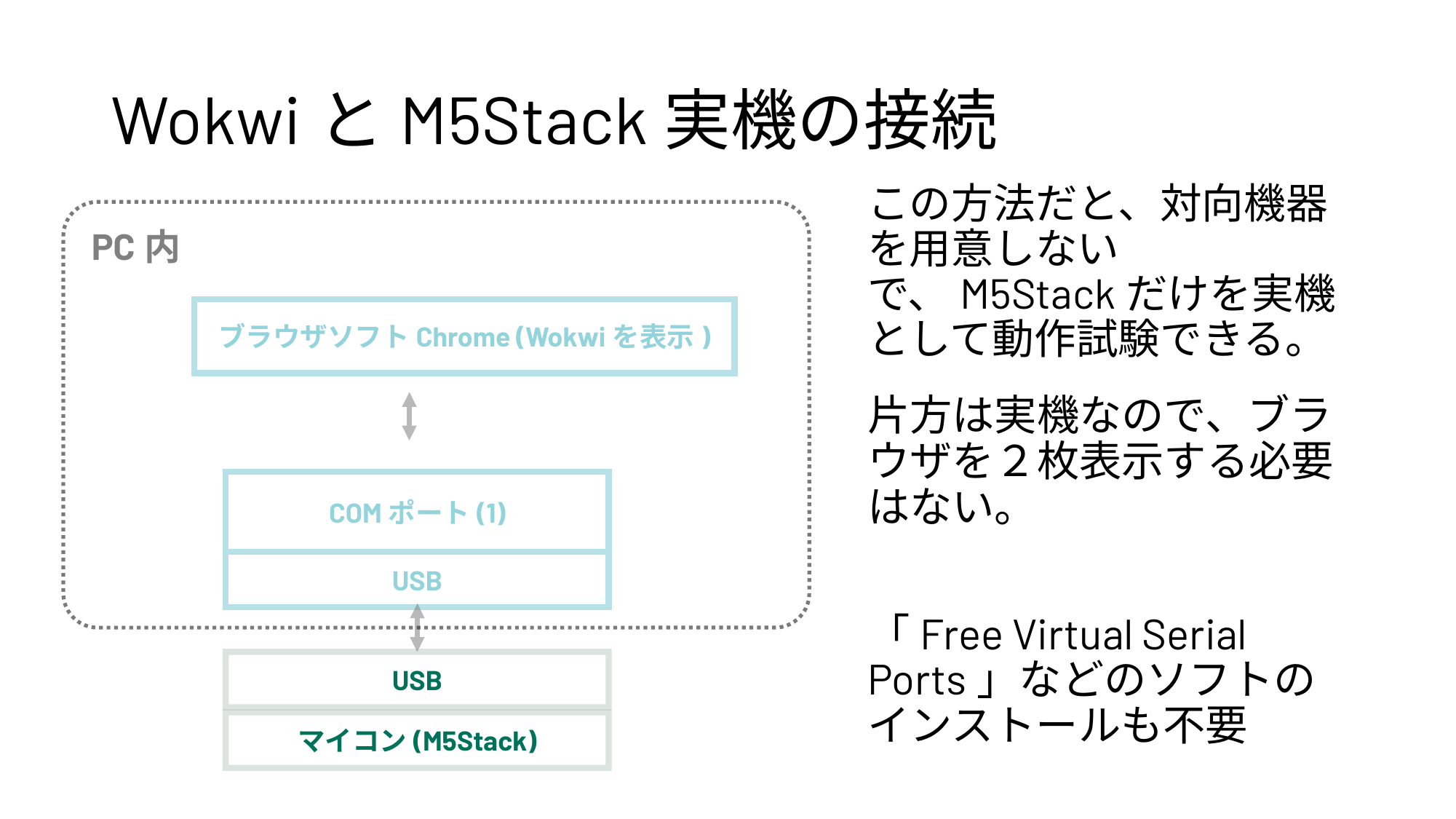

# WokwiとM5Stack実機の接続
この方法だと、対向機器を用意しないで、M5Stackだけを実機として動作試験できる。

PC内
ブラウザソフトChrome (Wokwiを表示)
片方は実機なので、ブラウザを２枚表示する必要はない。
COMポート(1)
USB
「Free Virtual Serial Ports」などのソフトのインストールも不要
USB
マイコン(M5Stack)